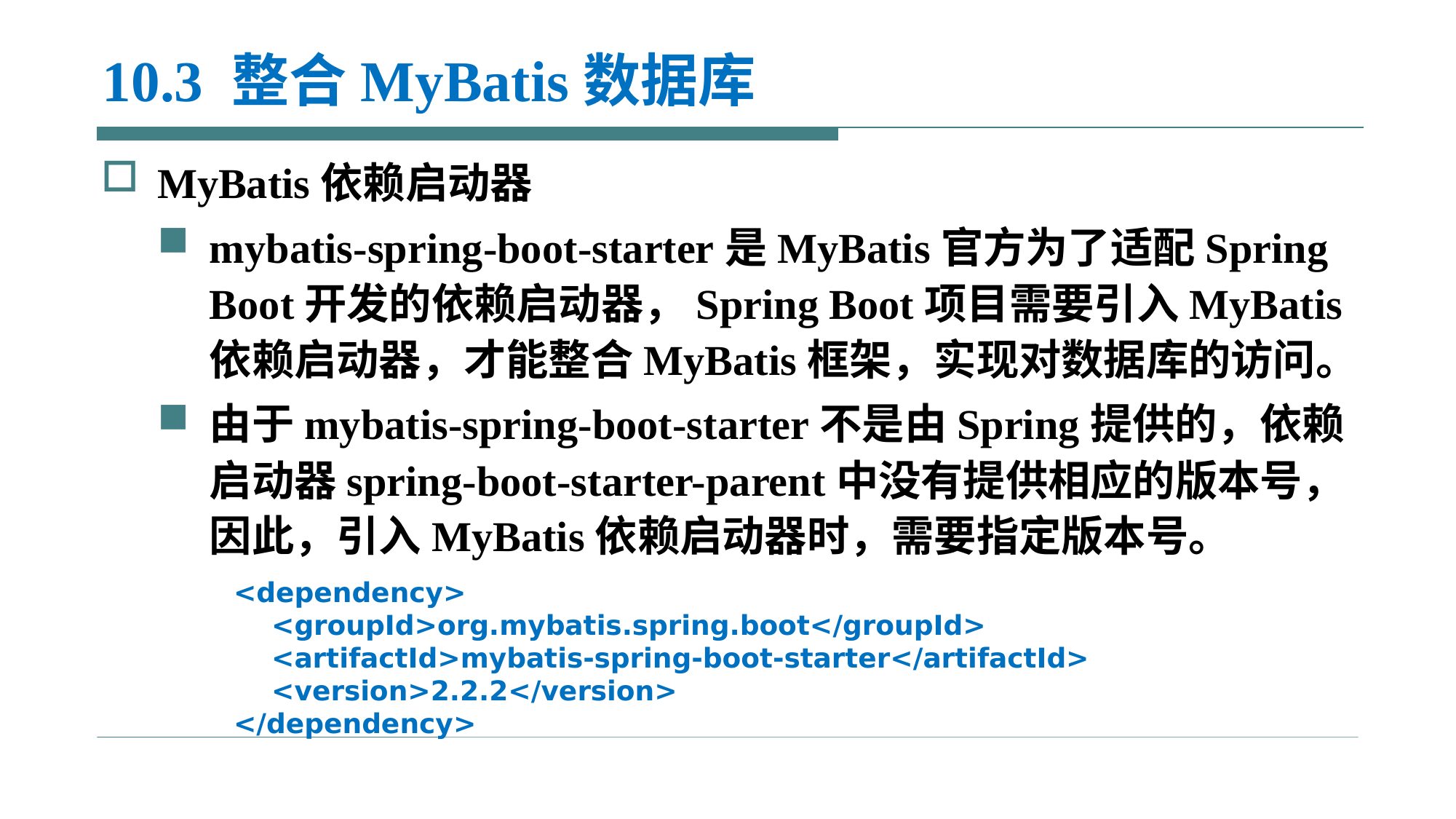

# 10.3 整合MyBatis数据库
MyBatis依赖启动器
mybatis-spring-boot-starter是MyBatis官方为了适配Spring Boot开发的依赖启动器，Spring Boot项目需要引入MyBatis依赖启动器，才能整合MyBatis框架，实现对数据库的访问。
由于mybatis-spring-boot-starter不是由Spring提供的，依赖启动器spring-boot-starter-parent中没有提供相应的版本号，因此，引入MyBatis依赖启动器时，需要指定版本号。
<dependency>
    <groupId>org.mybatis.spring.boot</groupId>
    <artifactId>mybatis-spring-boot-starter</artifactId>
    <version>2.2.2</version>
</dependency>
15